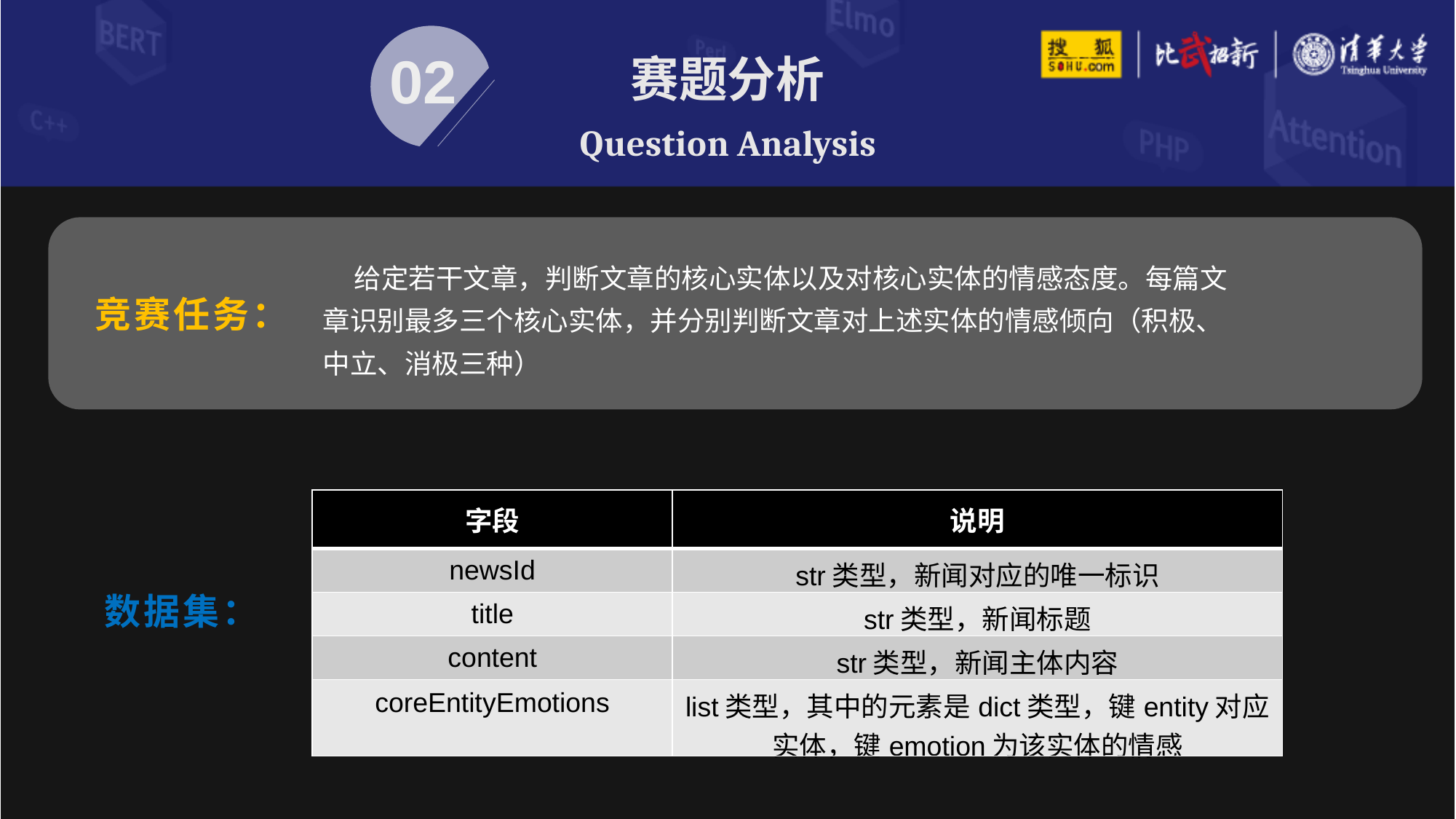

赛题分析
Question Analysis
02

    给定若干文章，判断文章的核心实体以及对核心实体的情感态度。每篇文章识别最多三个核心实体，并分别判断文章对上述实体的情感倾向（积极、中立、消极三种）
竞赛任务：
| 字段 | 说明 |
| --- | --- |
| newsId | str类型，新闻对应的唯一标识 |
| title | str类型，新闻标题 |
| content | str类型，新闻主体内容 |
| coreEntityEmotions | list类型，其中的元素是dict类型，键entity对应实体，键emotion为该实体的情感 |
数据集：